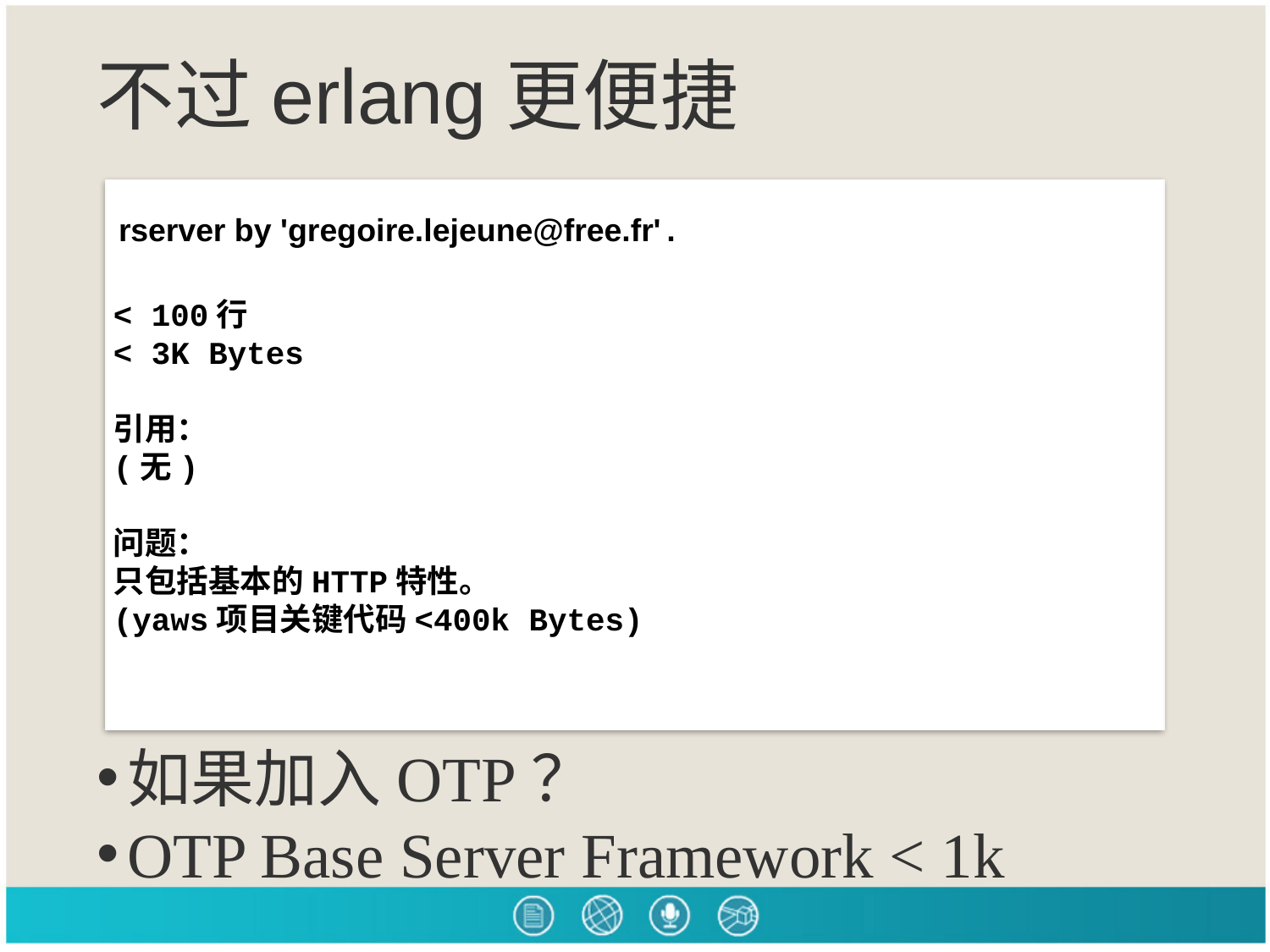

# 不过erlang更便捷

rserver by 'gregoire.lejeune@free.fr'.
< 100行
< 3K Bytes

引用：
(无)

问题：
只包括基本的HTTP特性。
(yaws项目关键代码<400k Bytes)
如果加入OTP？
OTP Base Server Framework < 1k